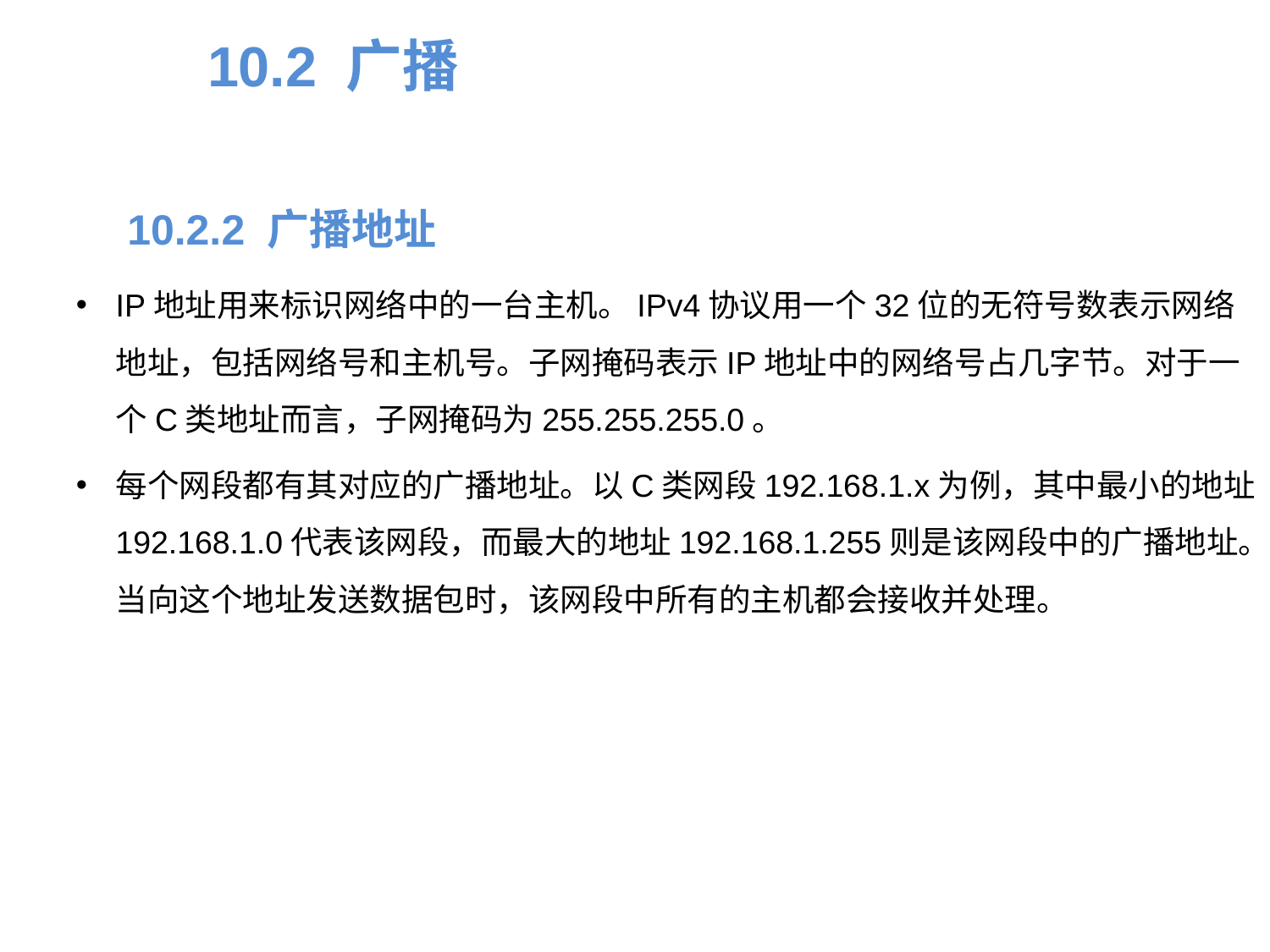

10.2 广播
10.2.2 广播地址
IP地址用来标识网络中的一台主机。IPv4协议用一个32位的无符号数表示网络地址，包括网络号和主机号。子网掩码表示IP地址中的网络号占几字节。对于一个C类地址而言，子网掩码为255.255.255.0。
每个网段都有其对应的广播地址。以C类网段192.168.1.x为例，其中最小的地址192.168.1.0代表该网段，而最大的地址192.168.1.255则是该网段中的广播地址。当向这个地址发送数据包时，该网段中所有的主机都会接收并处理。